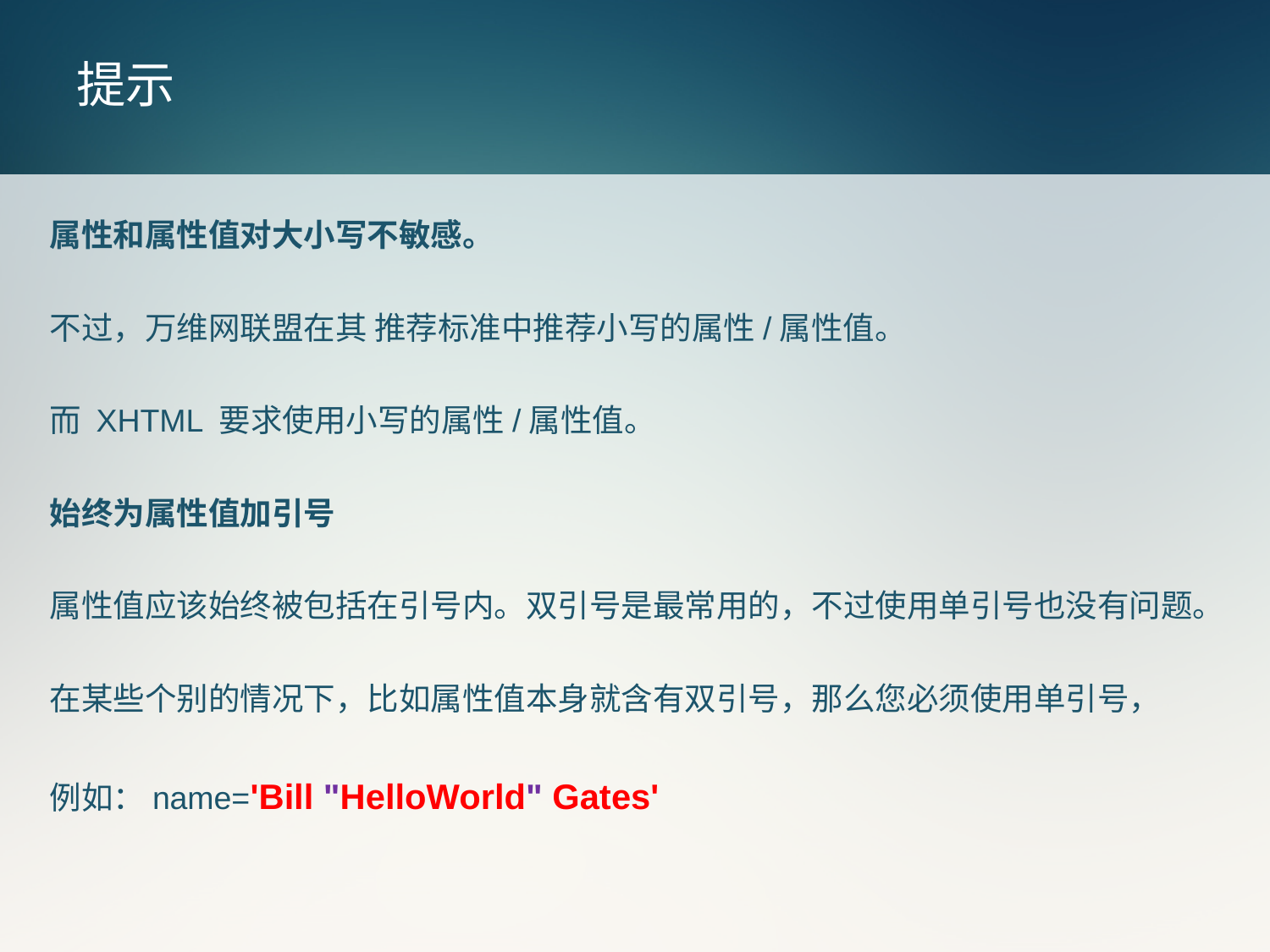

# 提示
属性和属性值对大小写不敏感。
不过，万维网联盟在其 推荐标准中推荐小写的属性/属性值。
而 XHTML 要求使用小写的属性/属性值。
始终为属性值加引号
属性值应该始终被包括在引号内。双引号是最常用的，不过使用单引号也没有问题。
在某些个别的情况下，比如属性值本身就含有双引号，那么您必须使用单引号，
例如：name='Bill "HelloWorld" Gates'